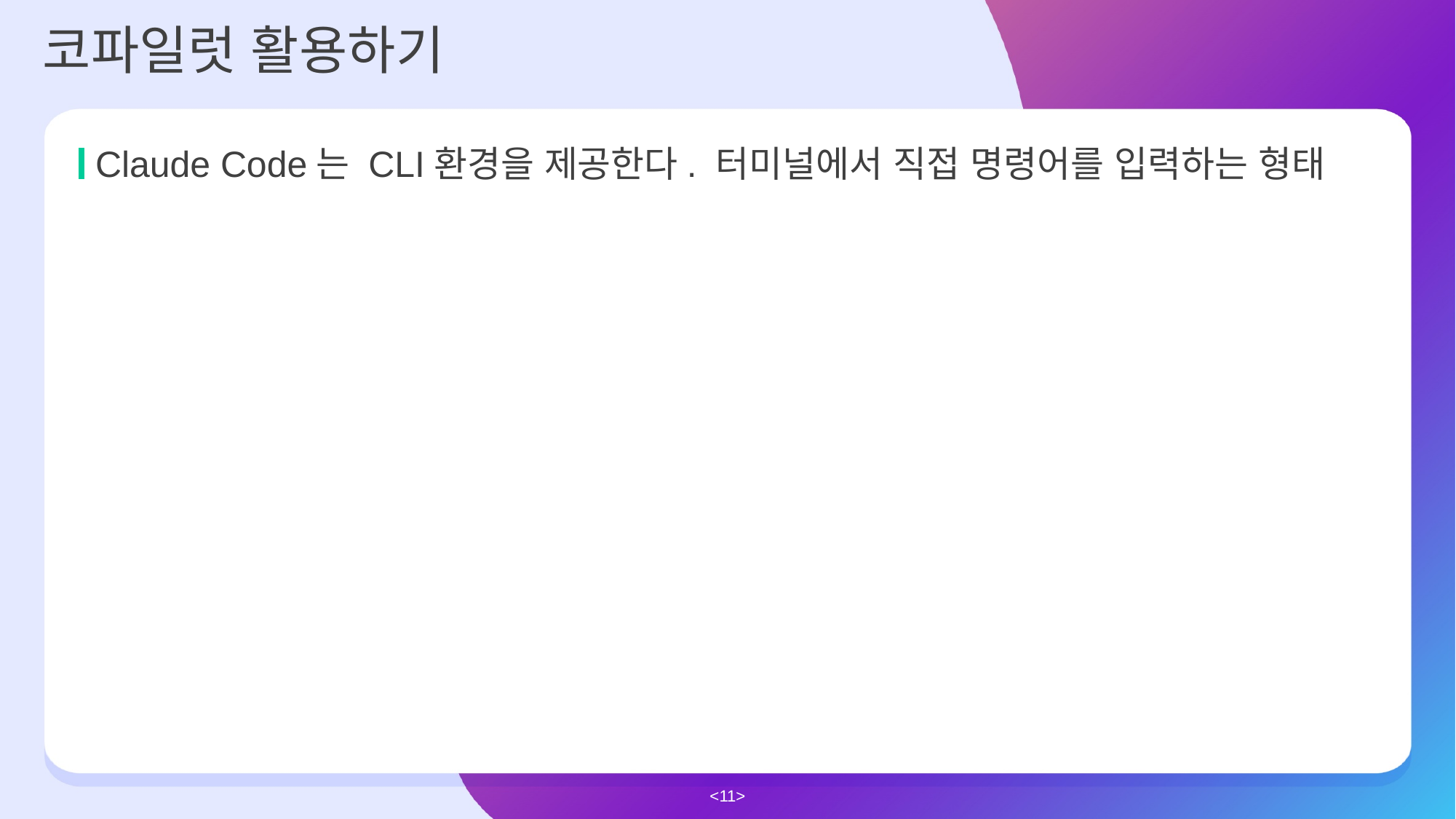

코파일럿 활용하기
Claude Code는 CLI환경을 제공한다. 터미널에서 직접 명령어를 입력하는 형태